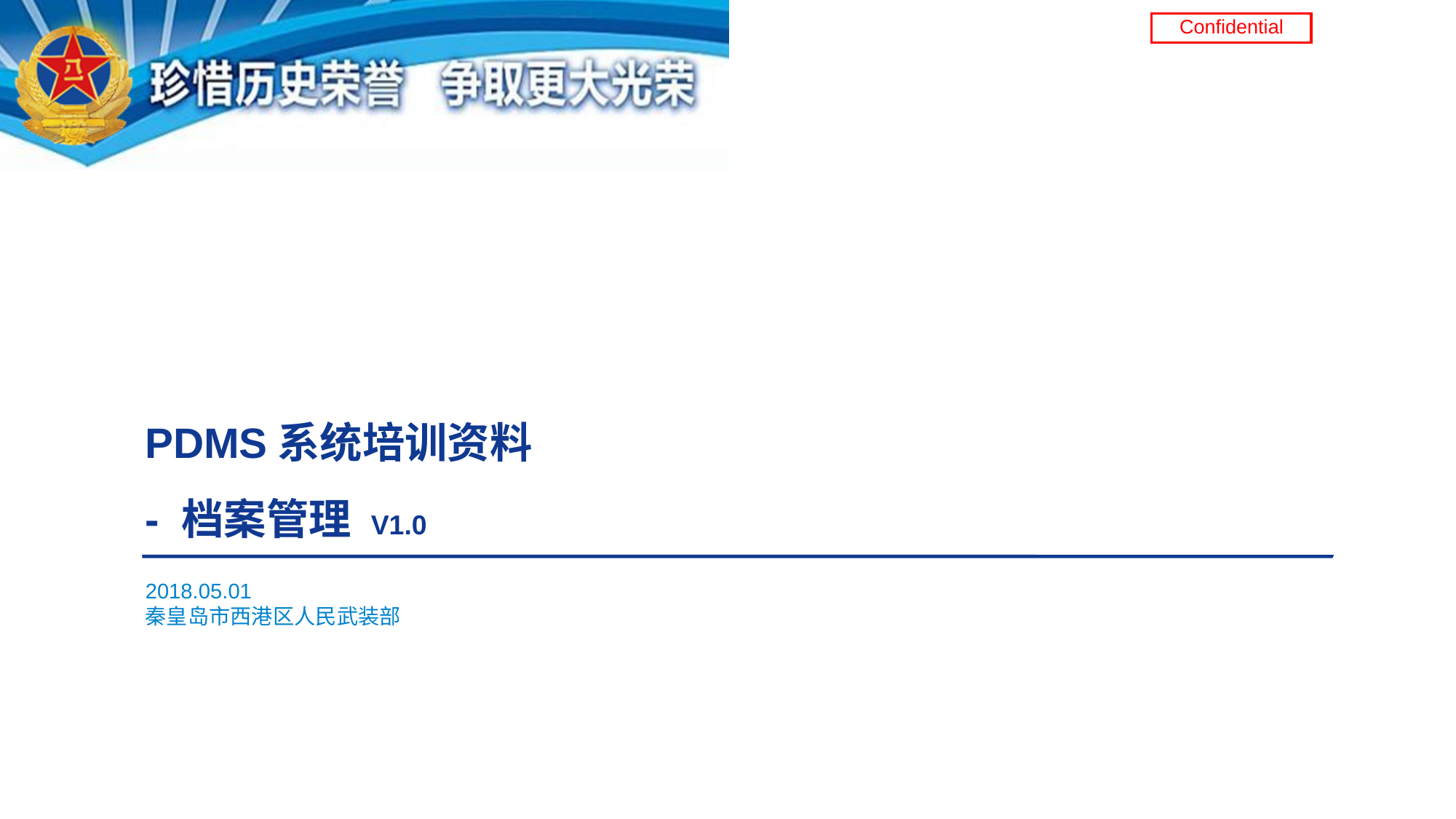

Confidential
# PDMS系统培训资料 - 档案管理 V1.0
2018.05.01
秦皇岛市西港区人民武装部